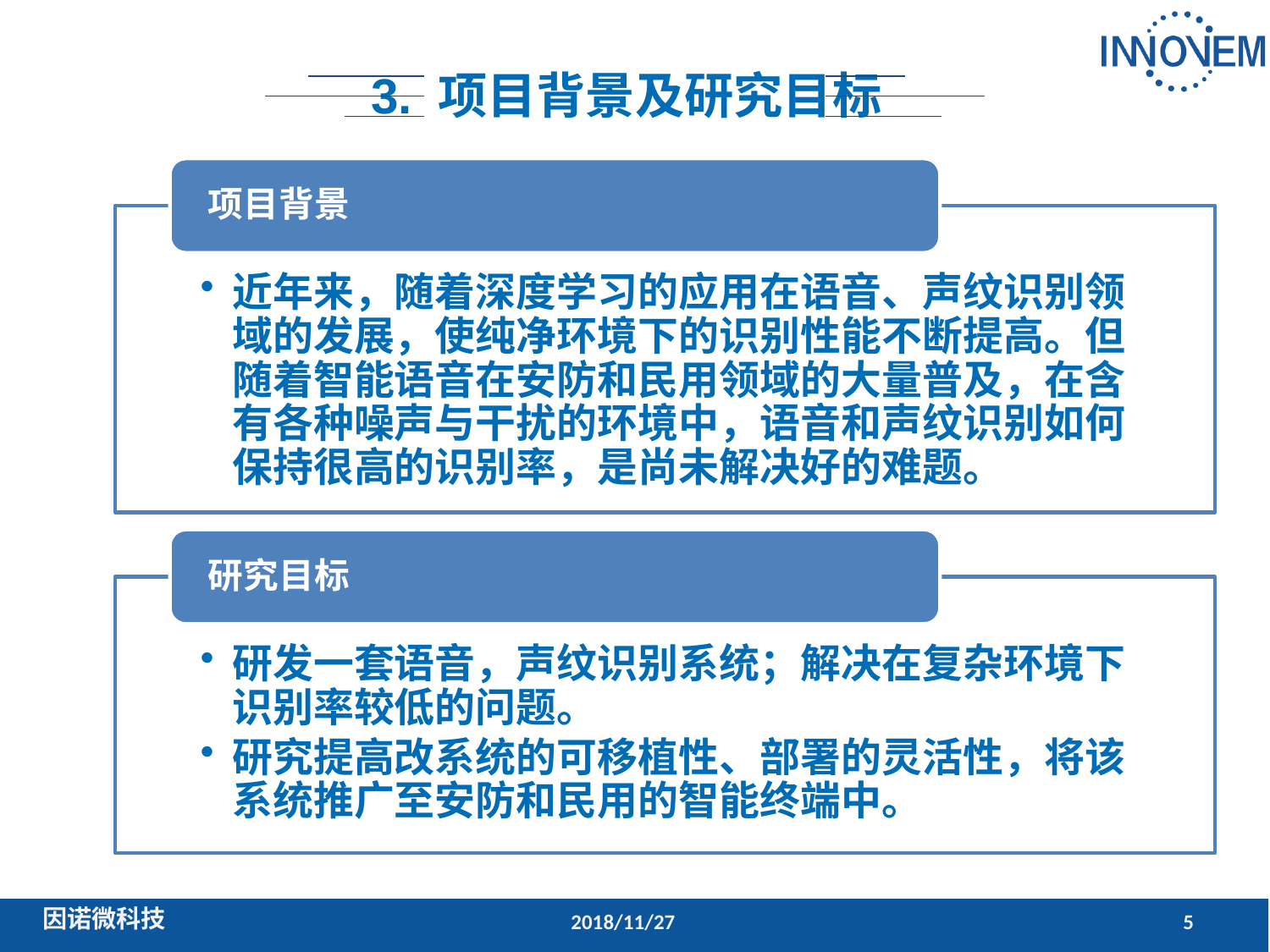

3. 项目背景及研究目标
近年来，随着深度学习的应用在语音、声纹识别领域的发展，使纯净环境下的识别性能不断提高。但随着智能语音在安防和民用领域的大量普及，在含有各种噪声与干扰的环境中，语音和声纹识别如何保持很高的识别率，是尚未解决好的难题。
项目背景
研发一套语音，声纹识别系统；解决在复杂环境下识别率较低的问题。
研究提高改系统的可移植性、部署的灵活性，将该系统推广至安防和民用的智能终端中。
研究目标

2018/11/27
5